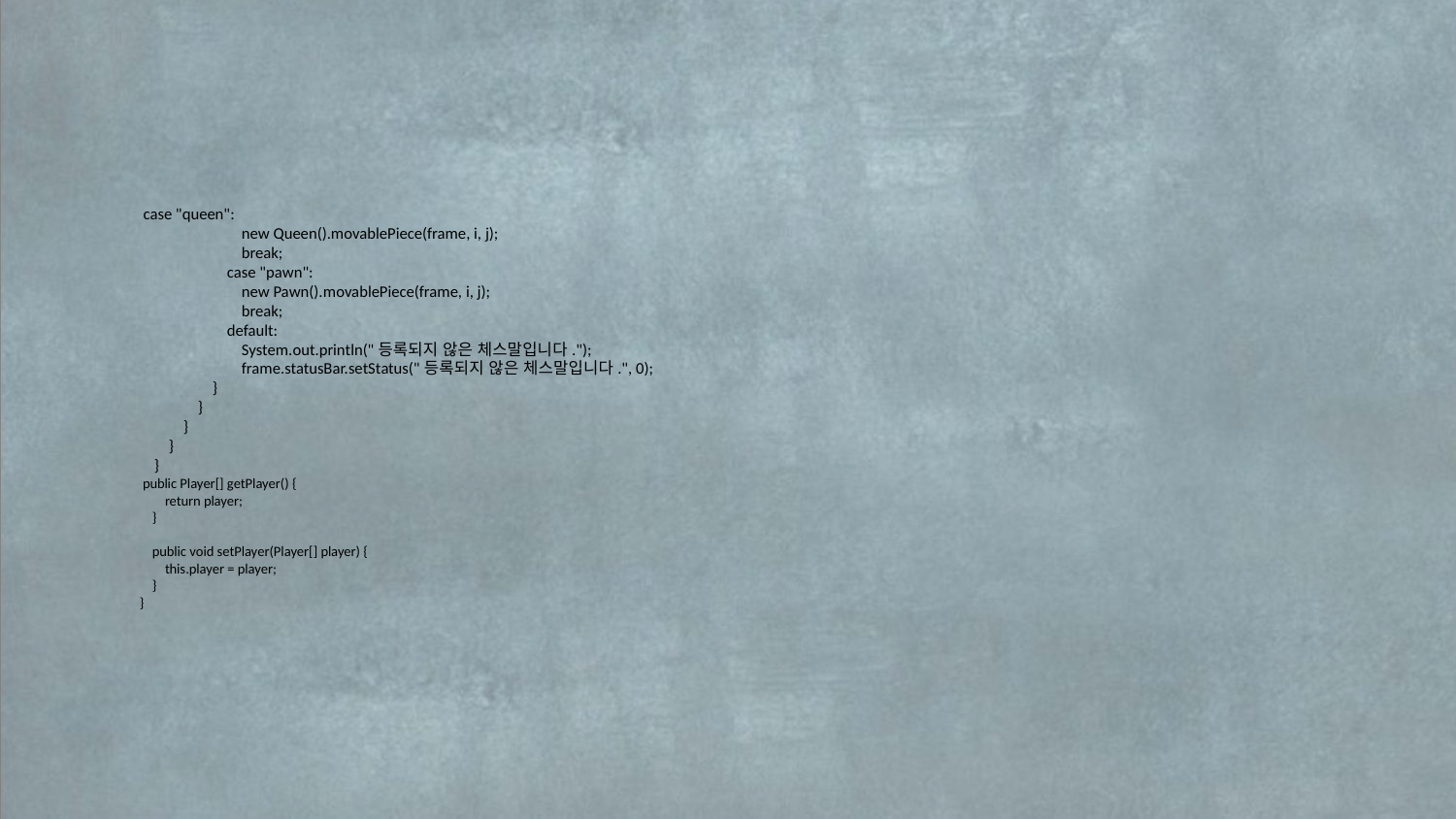

case "queen":
                            new Queen().movablePiece(frame, i, j);
                            break;
                        case "pawn":
                            new Pawn().movablePiece(frame, i, j);
                            break;
                        default:
                            System.out.println("등록되지 않은 체스말입니다.");
                            frame.statusBar.setStatus("등록되지 않은 체스말입니다.", 0);
                    }
                }
            }
        }
    }
 public Player[] getPlayer() {
        return player;
    }

    public void setPlayer(Player[] player) {
        this.player = player;
    }
}